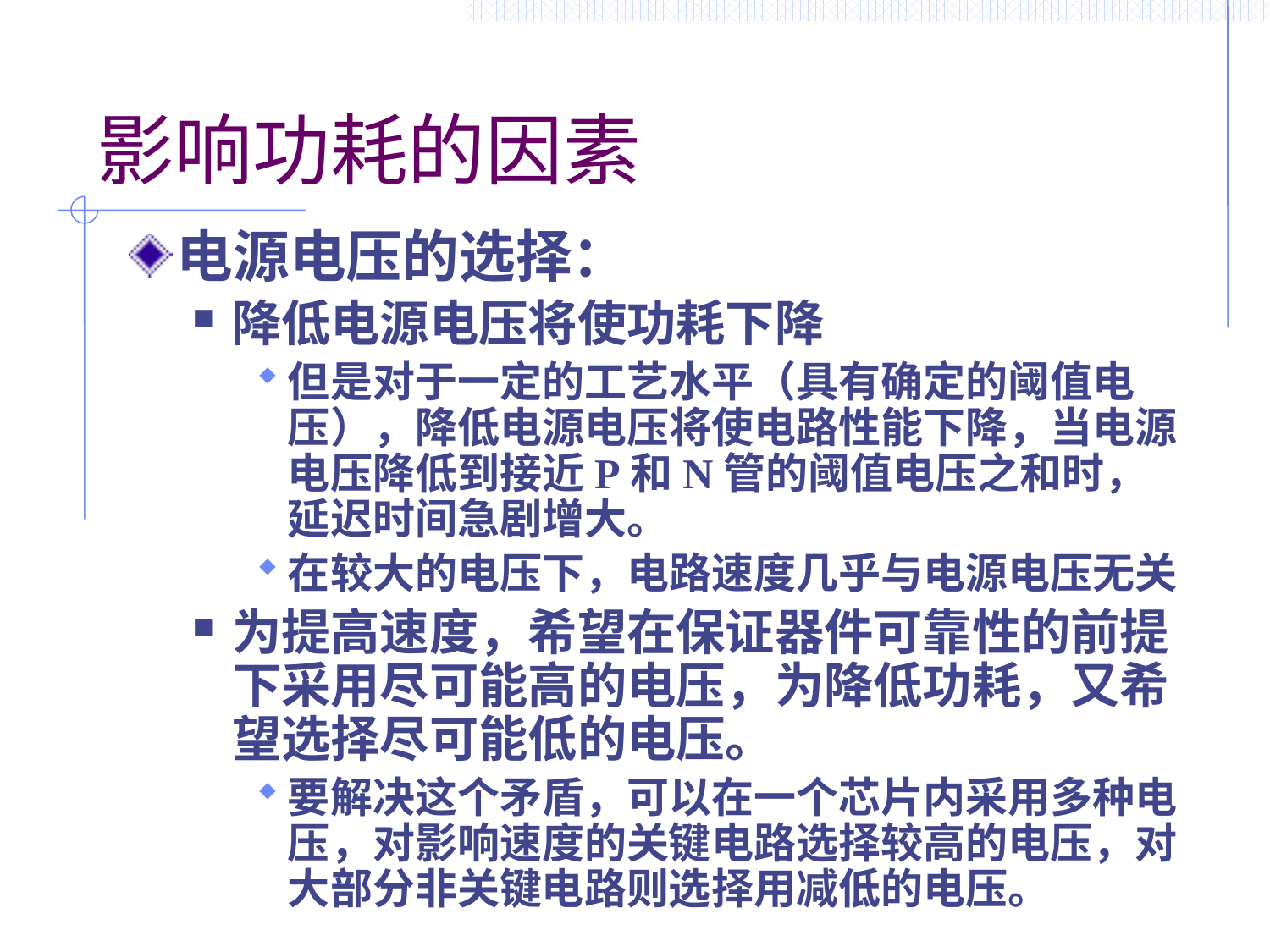

# 影响功耗的因素
电源电压的选择：
降低电源电压将使功耗下降
但是对于一定的工艺水平（具有确定的阈值电压），降低电源电压将使电路性能下降，当电源电压降低到接近P和N管的阈值电压之和时，延迟时间急剧增大。
在较大的电压下，电路速度几乎与电源电压无关
为提高速度，希望在保证器件可靠性的前提下采用尽可能高的电压，为降低功耗，又希望选择尽可能低的电压。
要解决这个矛盾，可以在一个芯片内采用多种电压，对影响速度的关键电路选择较高的电压，对大部分非关键电路则选择用减低的电压。